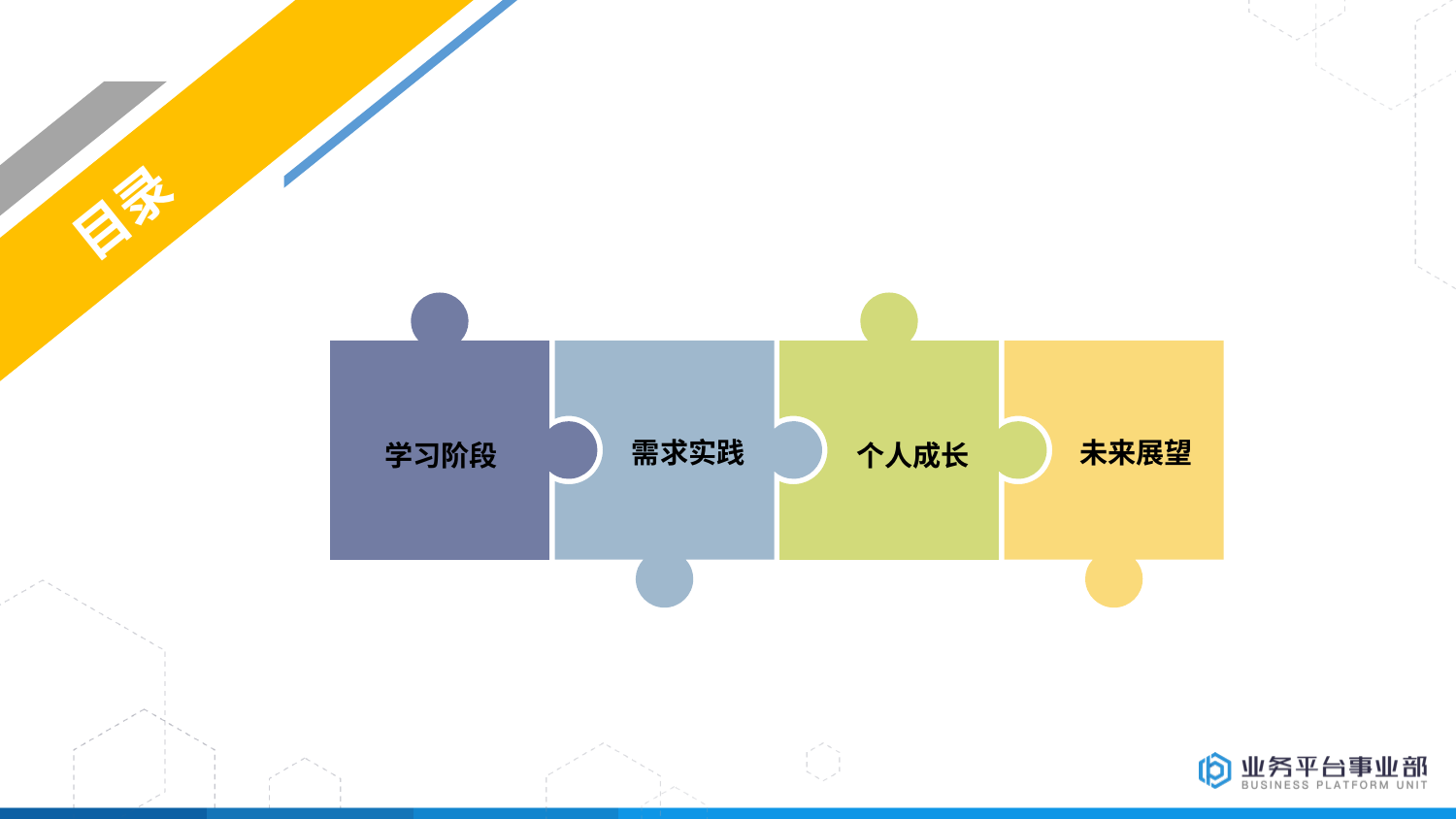

# 目录

目录
学习阶段
个人成长
需求实践
未来展望